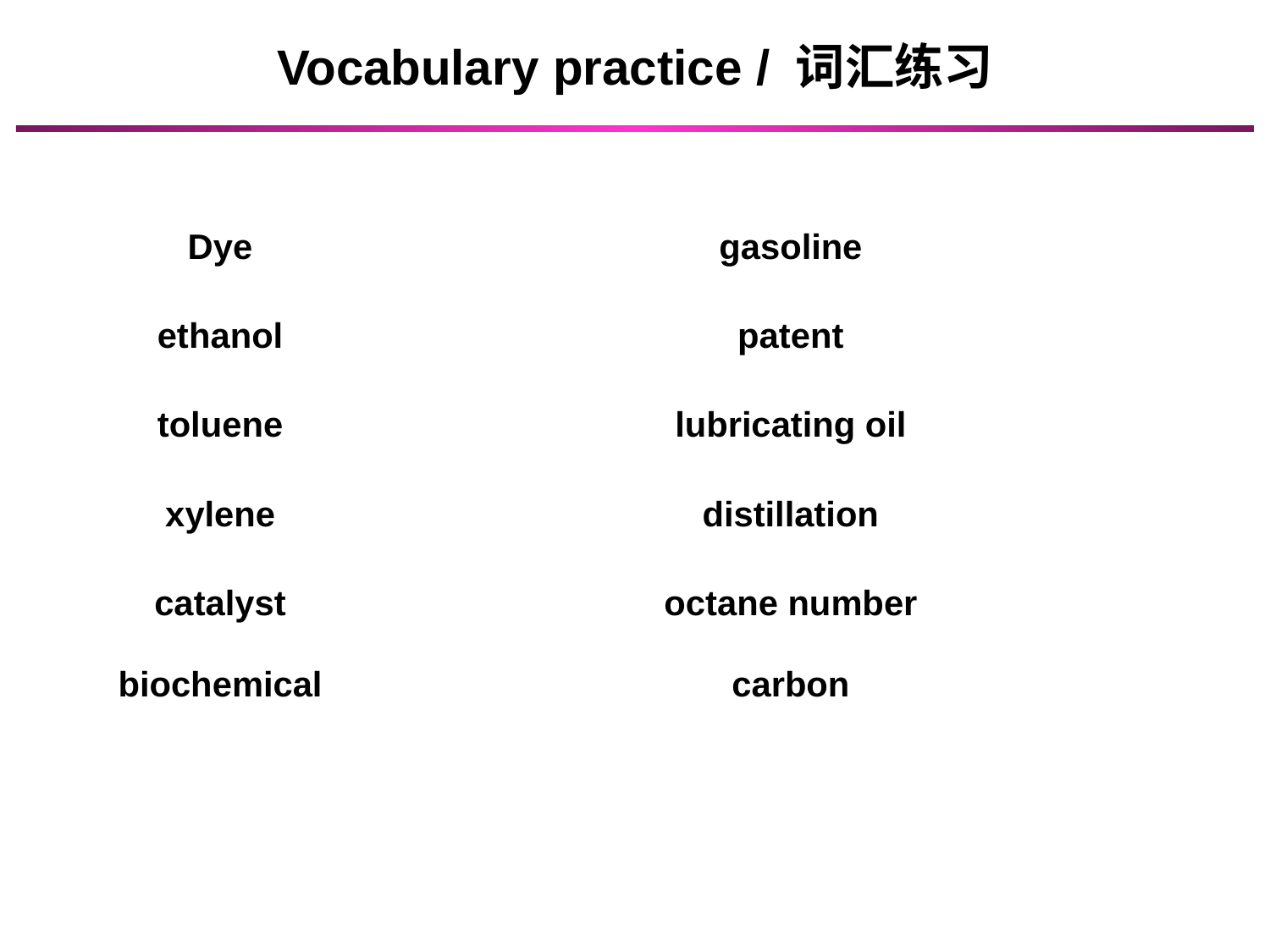

Vocabulary practice / 词汇练习

| Dye | 染料 | gasoline | 汽油 |
| --- | --- | --- | --- |
| ethanol | 乙醇 | patent | 专利 |
| toluene | 甲苯 | lubricating oil | 润滑油 |
| xylene | 二甲苯 | distillation | 精馏 |
| catalyst | 催化剂 | octane number | 辛烷值 |
| biochemical | 生物化学的 | carbon | 碳 |